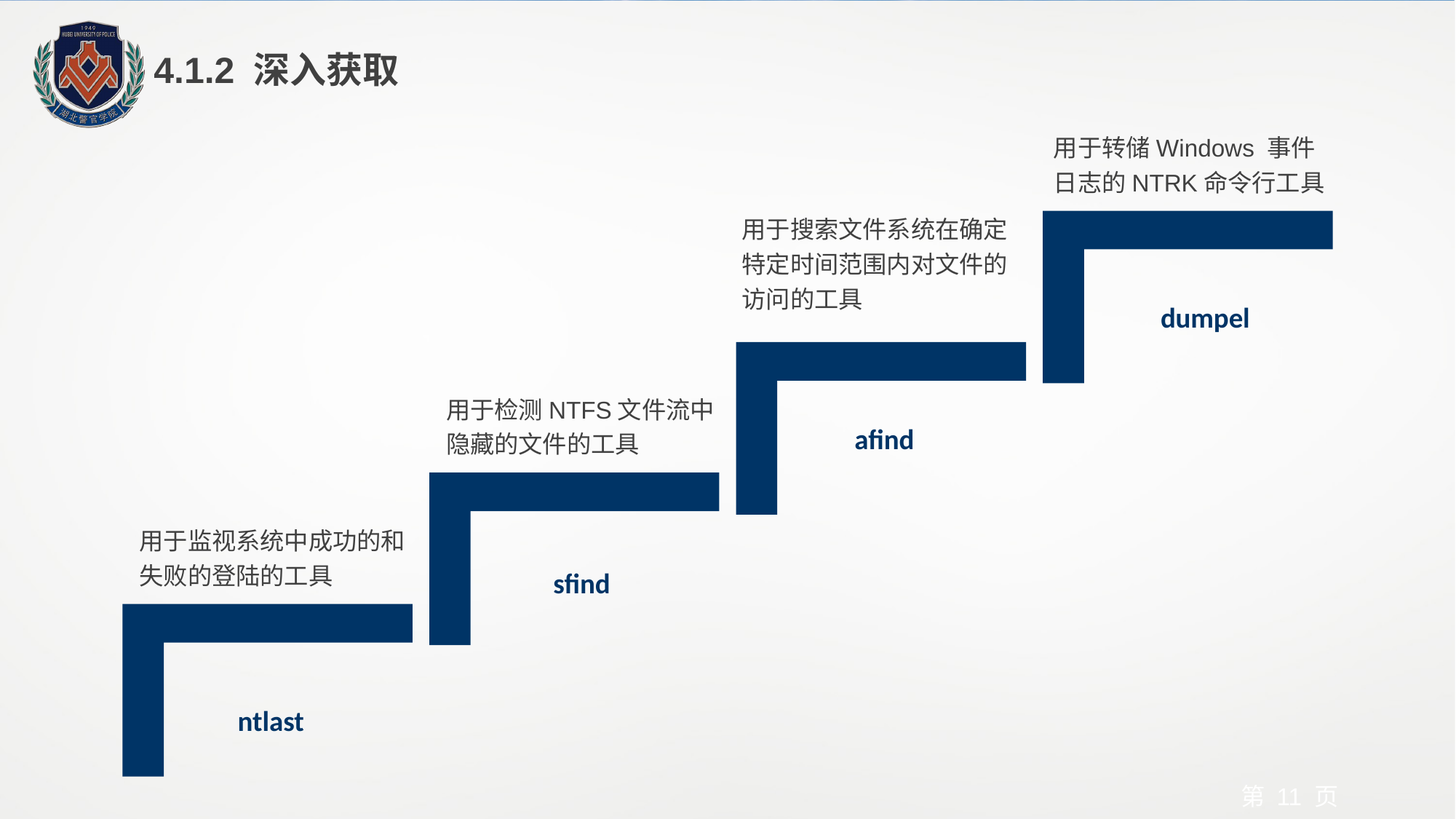

4.1.2 深入获取
用于转储Windows 事件日志的NTRK命令行工具
用于搜索文件系统在确定特定时间范围内对文件的访问的工具

dumpel

afind
用于检测NTFS文件流中隐藏的文件的工具

sfind
用于监视系统中成功的和失败的登陆的工具

ntlast